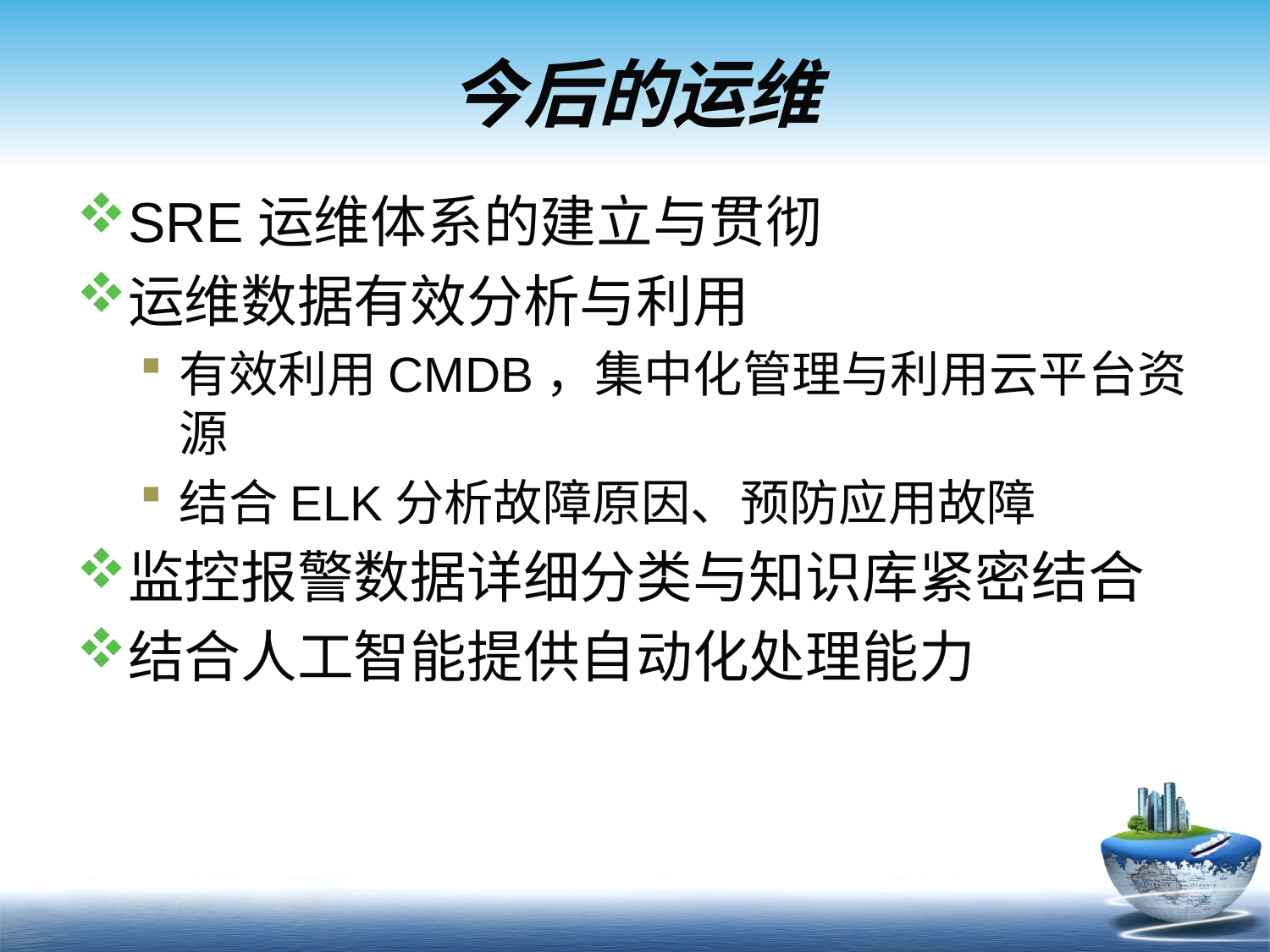

# 今后的运维
SRE运维体系的建立与贯彻
运维数据有效分析与利用
有效利用CMDB，集中化管理与利用云平台资源
结合ELK分析故障原因、预防应用故障
监控报警数据详细分类与知识库紧密结合
结合人工智能提供自动化处理能力